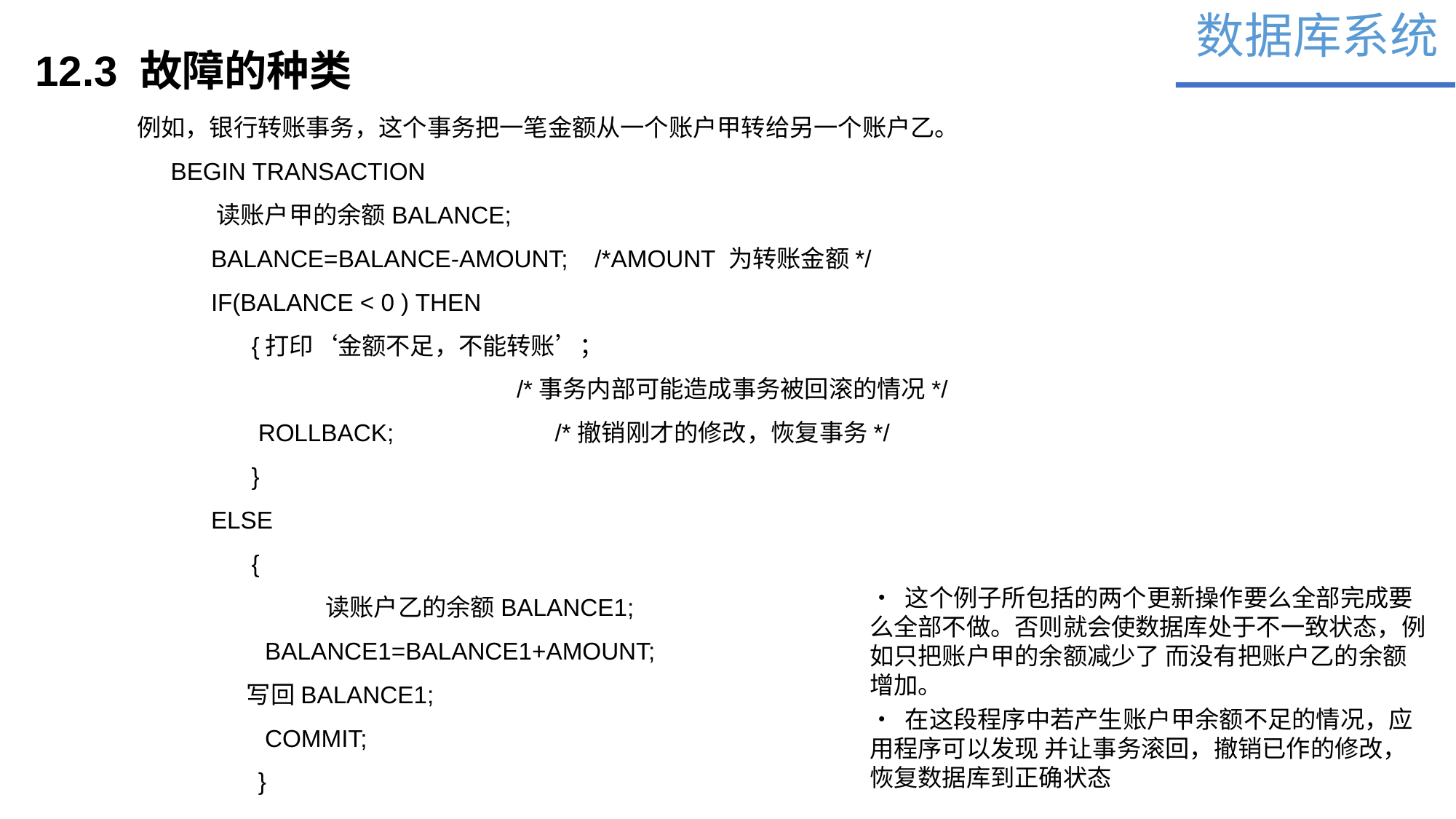

数据库系统
12.3 故障的种类

例如，银行转账事务，这个事务把一笔金额从一个账户甲转给另一个账户乙。
     BEGIN TRANSACTION
    	      读账户甲的余额BALANCE;
           BALANCE=BALANCE-AMOUNT;    /*AMOUNT 为转账金额*/
           IF(BALANCE < 0 ) THEN
                 {打印‘金额不足，不能转账’；
	                                         /*事务内部可能造成事务被回滚的情况*/
                  ROLLBACK;                        /*撤销刚才的修改，恢复事务*/
                 }
           ELSE
                 {
		      读账户乙的余额BALANCE1;
                   BALANCE1=BALANCE1+AMOUNT;
                   写回BALANCE1;
                   COMMIT;
                  }

• 这个例子所包括的两个更新操作要么全部完成要么全部不做。否则就会使数据库处于不一致状态，例如只把账户甲的余额减少了 而没有把账户乙的余额增加。
• 在这段程序中若产生账户甲余额不足的情况，应用程序可以发现 并让事务滚回，撤销已作的修改，恢复数据库到正确状态